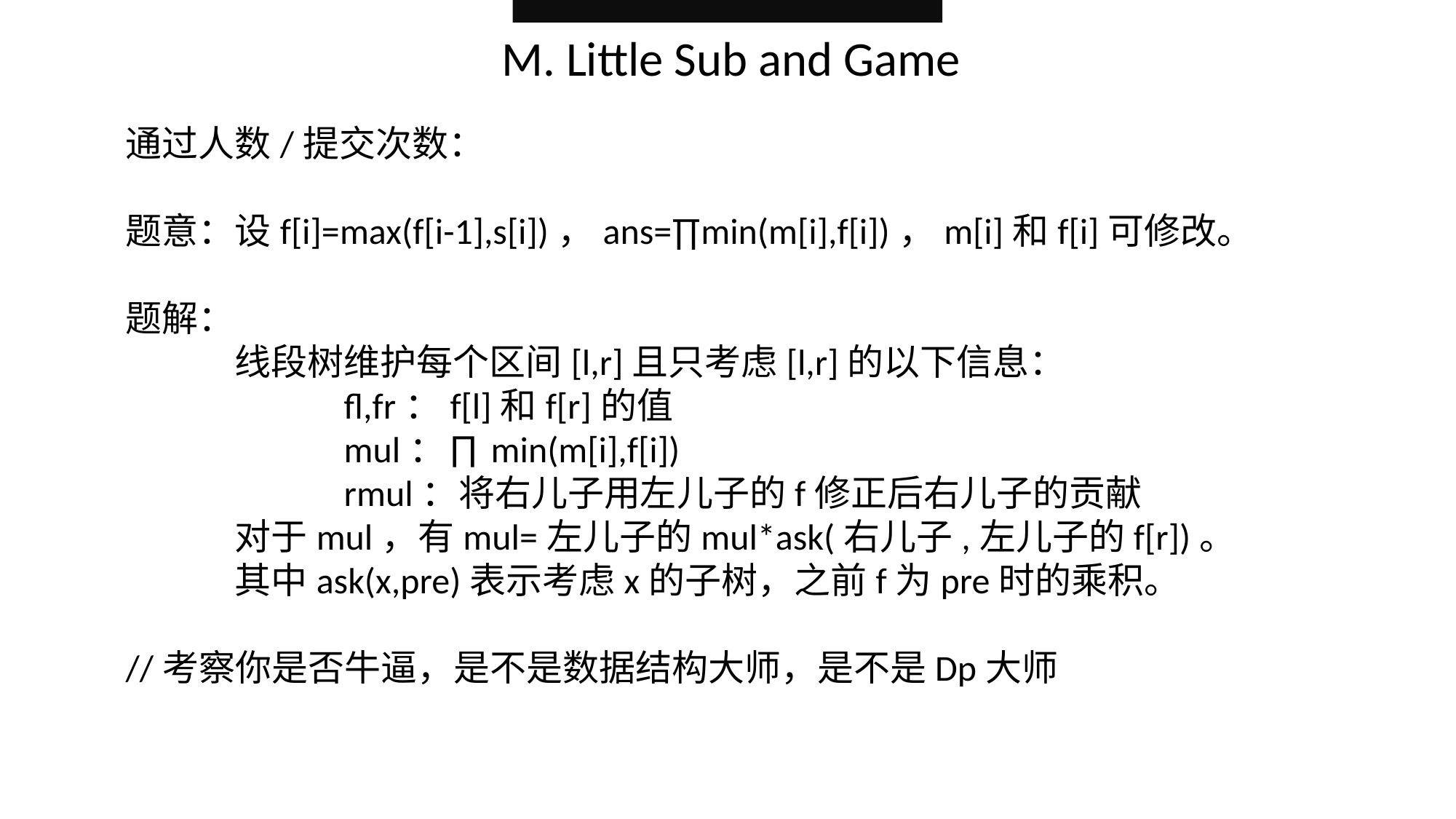

M. Little Sub and Game
通过人数/提交次数：

题意：设f[i]=max(f[i-1],s[i])，ans=∏min(m[i],f[i])，m[i]和f[i]可修改。

题解：
	线段树维护每个区间[l,r]且只考虑[l,r]的以下信息：
		fl,fr：f[l]和f[r]的值
		mul：∏min(m[i],f[i])
		rmul：将右儿子用左儿子的f修正后右儿子的贡献
	对于mul，有mul=左儿子的mul*ask(右儿子,左儿子的f[r])。
	其中ask(x,pre)表示考虑x的子树，之前f为pre时的乘积。

//考察你是否牛逼，是不是数据结构大师，是不是Dp大师